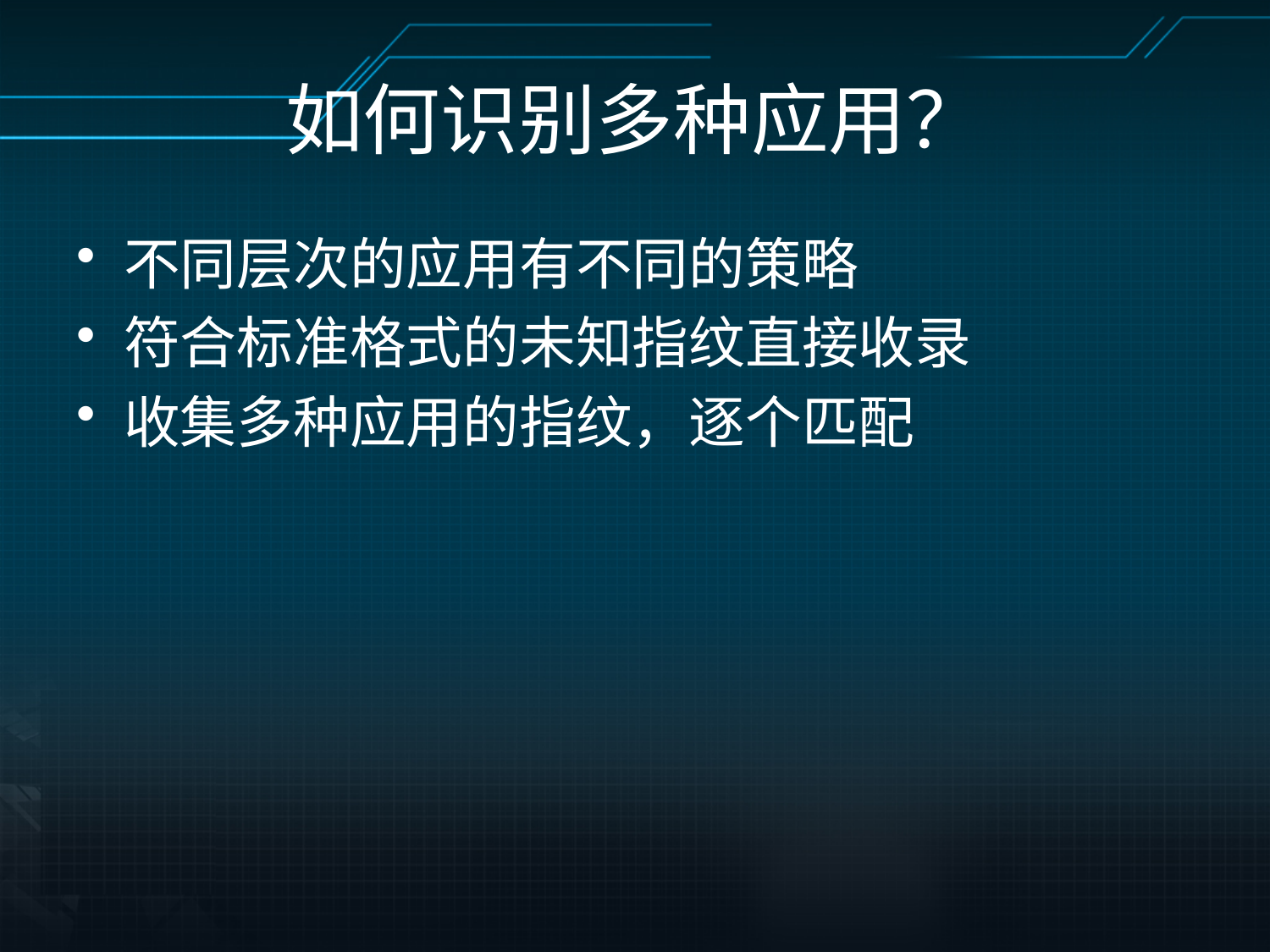

# 如何识别多种应用？
不同层次的应用有不同的策略
符合标准格式的未知指纹直接收录
收集多种应用的指纹，逐个匹配